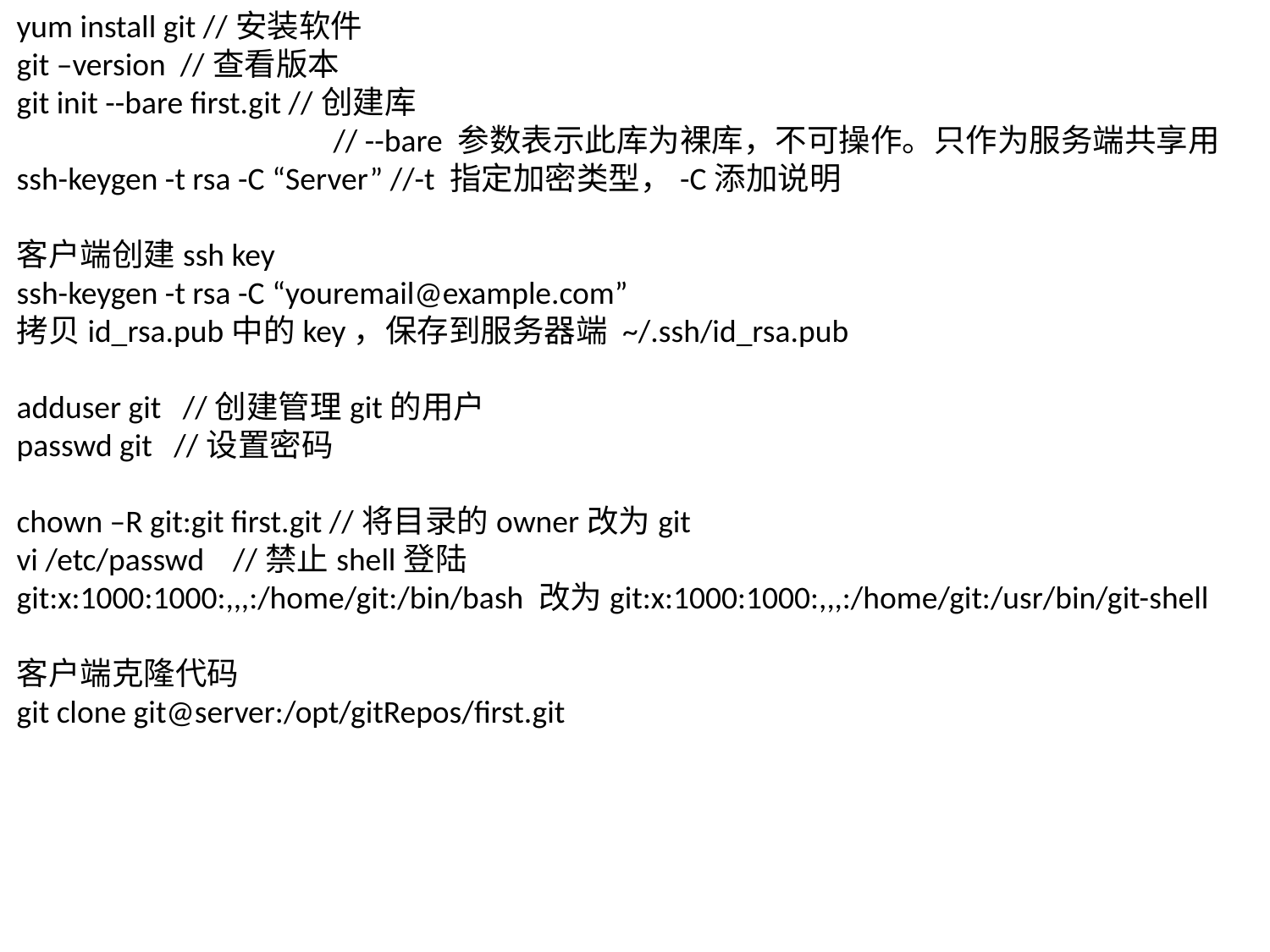

yum install git //安装软件
git –version  //查看版本
git init --bare first.git //创建库
                                            // --bare 参数表示此库为裸库，不可操作。只作为服务端共享用
ssh-keygen -t rsa -C “Server” //-t 指定加密类型，-C添加说明

客户端创建ssh key
ssh-keygen -t rsa -C “youremail@example.com”
拷贝id_rsa.pub中的key，保存到服务器端 ~/.ssh/id_rsa.pub

adduser git   //创建管理git的用户
passwd git   //设置密码

chown –R git:git first.git //将目录的owner改为git
vi /etc/passwd    //禁止shell登陆
git:x:1000:1000:,,,:/home/git:/bin/bash 改为git:x:1000:1000:,,,:/home/git:/usr/bin/git-shell

客户端克隆代码
git clone git@server:/opt/gitRepos/first.git